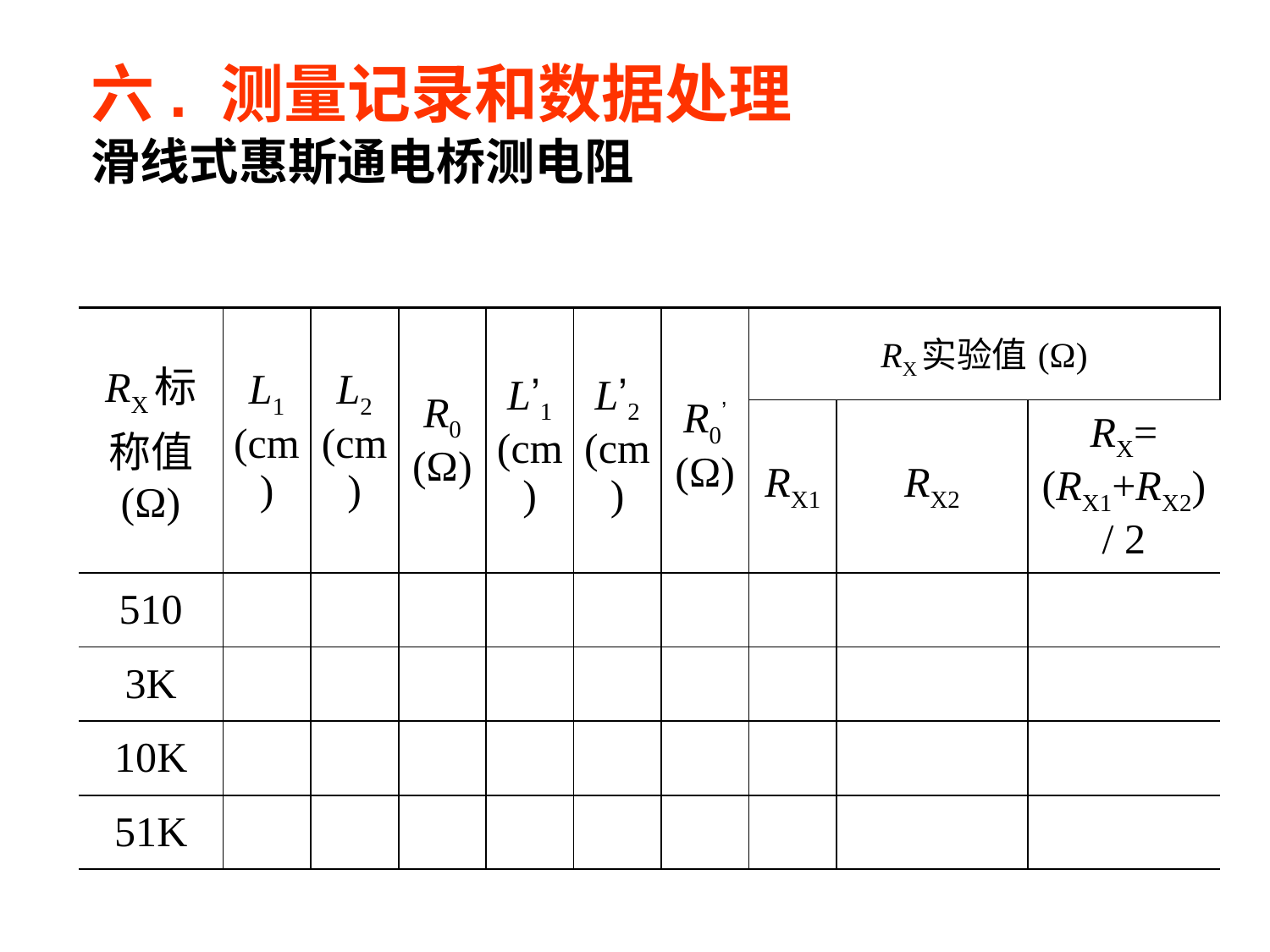

六. 测量记录和数据处理
滑线式惠斯通电桥测电阻
| RX标称值 (Ω) | L1 (cm) | L2 (cm) | R0 (Ω) | L’1 (cm) | L’2 (cm) | R0’ (Ω) | RX实验值(Ω) |  |  |
| --- | --- | --- | --- | --- | --- | --- | --- | --- | --- |
|  |  |  |  |  |  |  | RX1 | RX2 | RX= (RX1+RX2) / 2 |
| 510 |  |  |  |  |  |  |  |  |  |
| 3K |  |  |  |  |  |  |  |  |  |
| 10K |  |  |  |  |  |  |  |  |  |
| 51K |  |  |  |  |  |  |  |  |  |